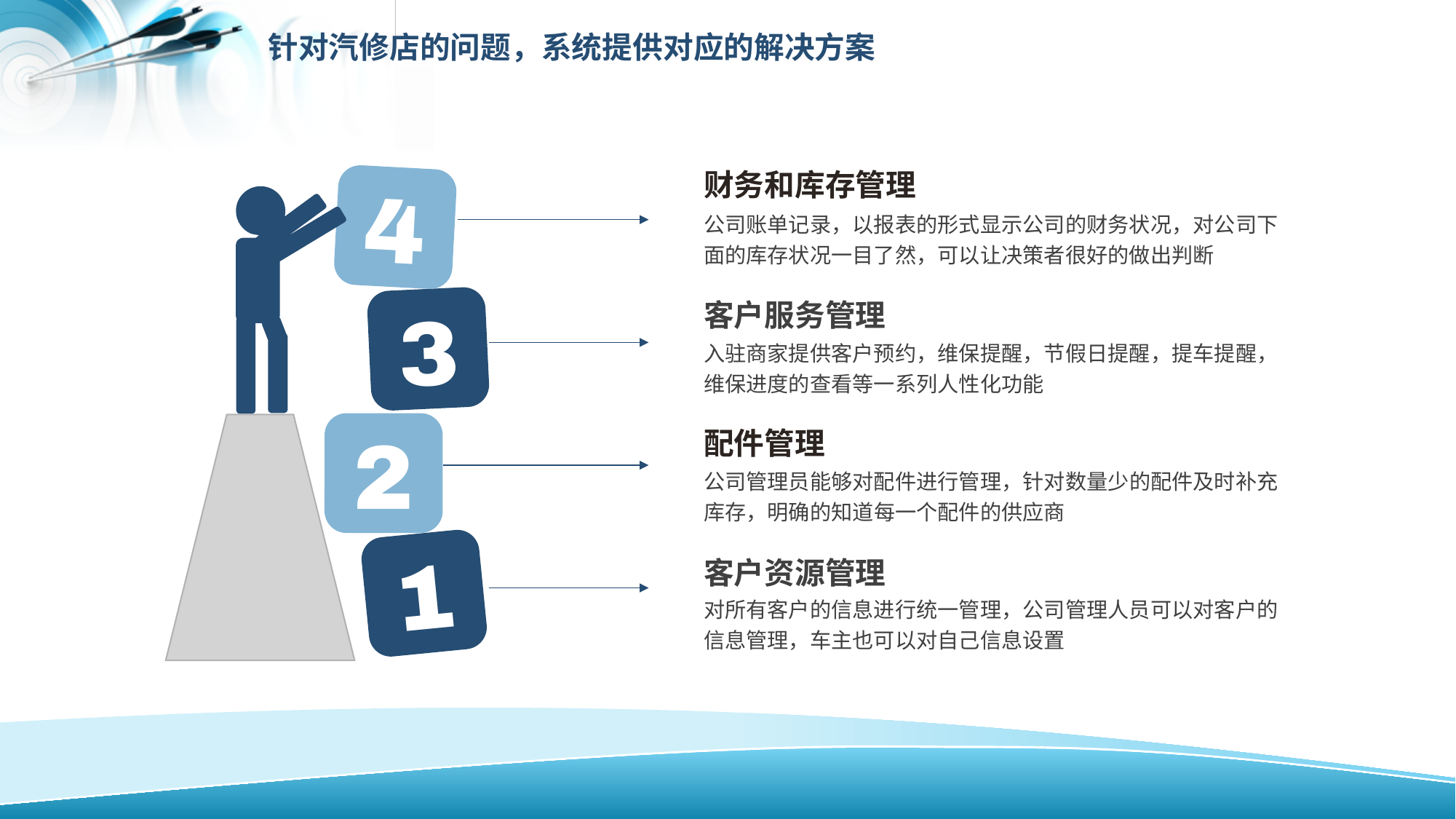

延迟符
针对汽修店的问题，系统提供对应的解决方案
财务和库存管理
公司账单记录，以报表的形式显示公司的财务状况，对公司下面的库存状况一目了然，可以让决策者很好的做出判断
4

客户服务管理
入驻商家提供客户预约，维保提醒，节假日提醒，提车提醒，维保进度的查看等一系列人性化功能
3
配件管理
公司管理员能够对配件进行管理，针对数量少的配件及时补充库存，明确的知道每一个配件的供应商
2
1
客户资源管理
对所有客户的信息进行统一管理，公司管理人员可以对客户的信息管理，车主也可以对自己信息设置